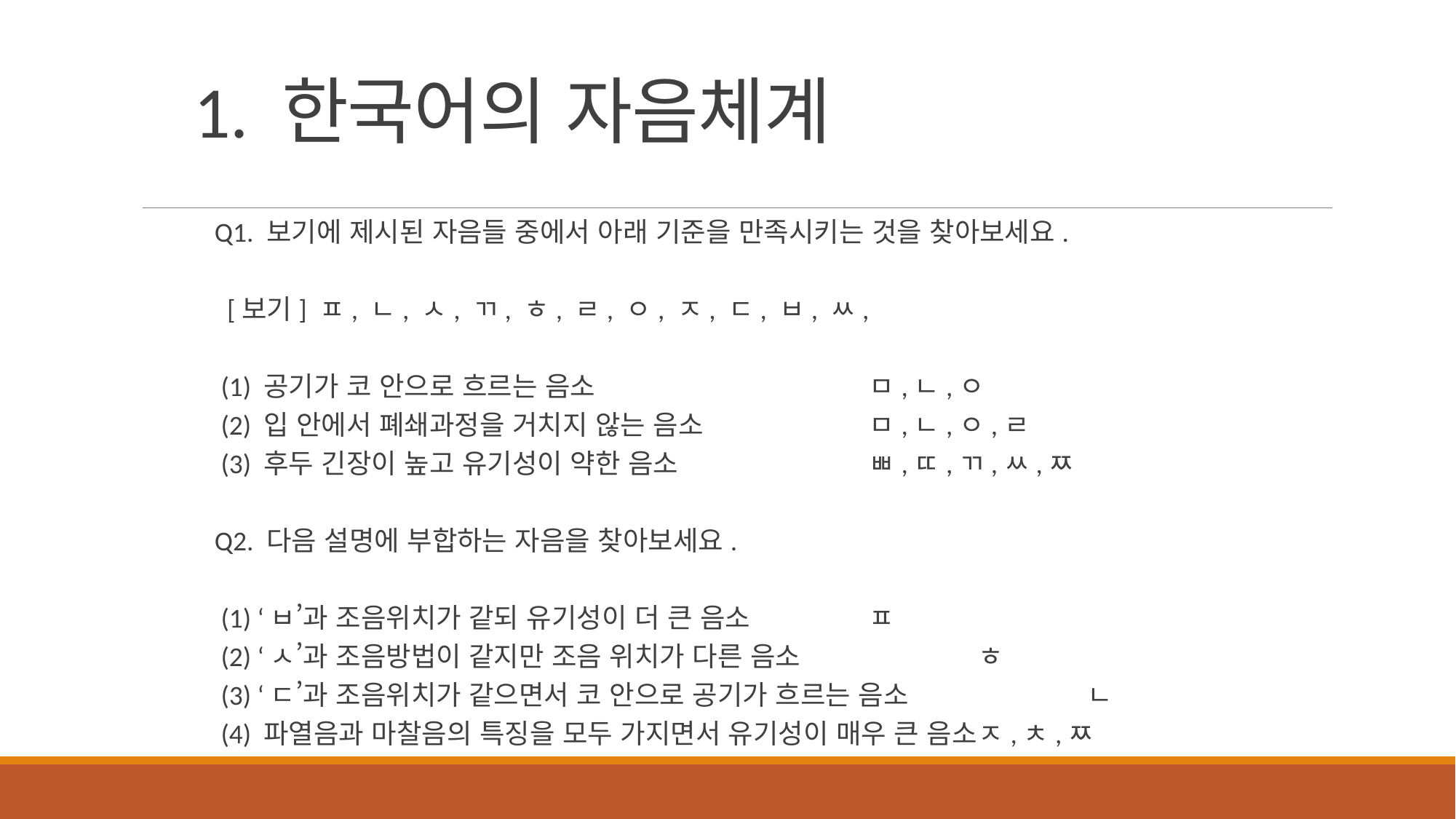

# 1. 한국어의 자음체계

Q1. 보기에 제시된 자음들 중에서 아래 기준을 만족시키는 것을 찾아보세요.

  [보기] ㅍ, ㄴ, ㅅ, ㄲ, ㅎ, ㄹ, ㅇ, ㅈ, ㄷ, ㅂ, ㅆ,

 (1) 공기가 코 안으로 흐르는 음소			ㅁ,ㄴ,ㅇ
 (2) 입 안에서 폐쇄과정을 거치지 않는 음소		ㅁ,ㄴ,ㅇ,ㄹ
 (3) 후두 긴장이 높고 유기성이 약한 음소 		ㅃ,ㄸ,ㄲ,ㅆ,ㅉ

Q2. 다음 설명에 부합하는 자음을 찾아보세요.

 (1) ‘ㅂ’과 조음위치가 같되 유기성이 더 큰 음소		ㅍ
 (2) ‘ㅅ’과 조음방법이 같지만 조음 위치가 다른 음소		ㅎ
 (3) ‘ㄷ’과 조음위치가 같으면서 코 안으로 공기가 흐르는 음소		ㄴ
 (4) 파열음과 마찰음의 특징을 모두 가지면서 유기성이 매우 큰 음소	ㅈ,ㅊ,ㅉ